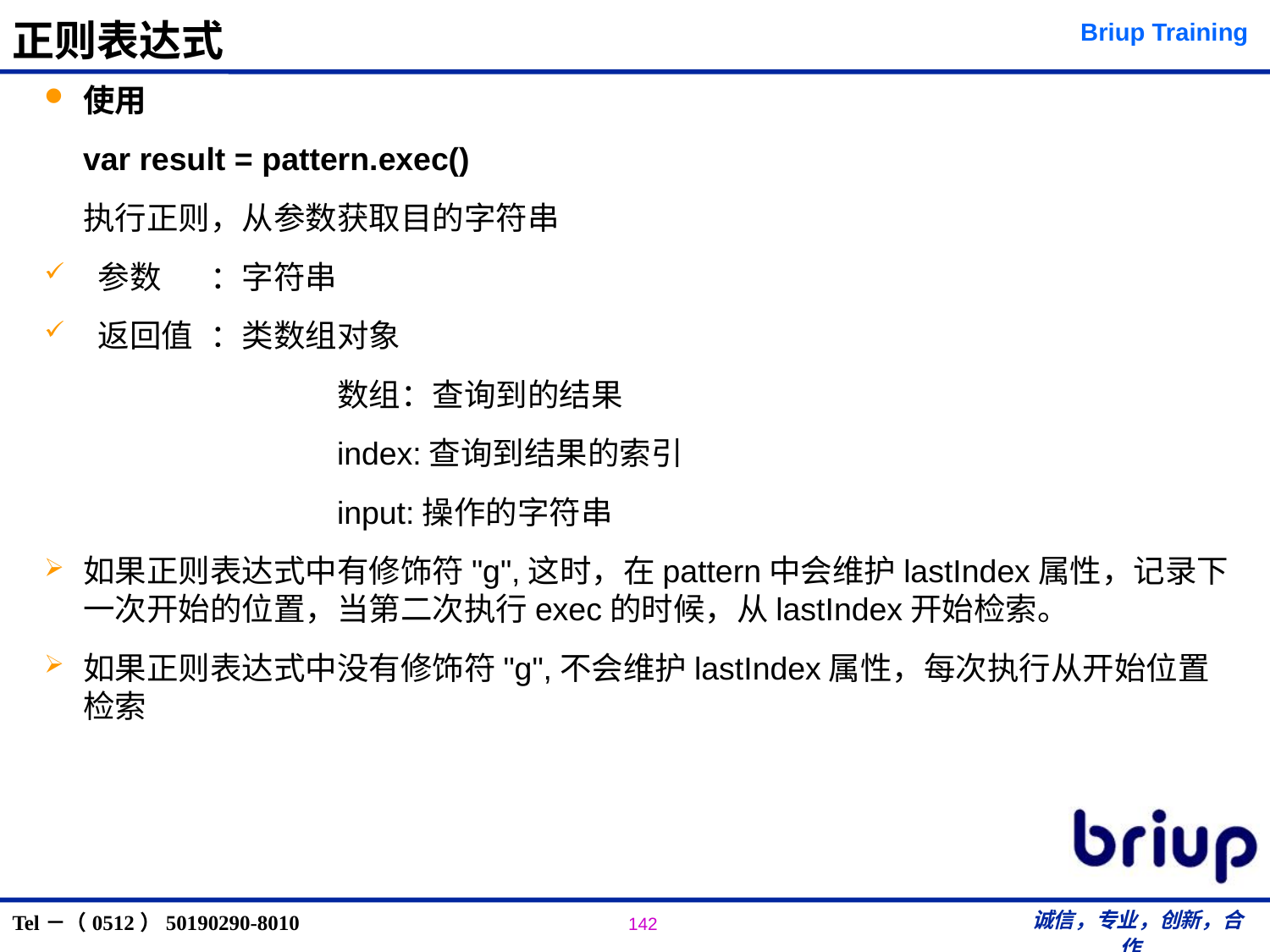

# 正则表达式
使用
	var result = pattern.exec()
	执行正则，从参数获取目的字符串
 参数	：字符串
 返回值	：类数组对象
			数组：查询到的结果
			index:查询到结果的索引
			input:操作的字符串
如果正则表达式中有修饰符"g",这时，在pattern中会维护lastIndex属性，记录下一次开始的位置，当第二次执行exec的时候，从lastIndex开始检索。
如果正则表达式中没有修饰符"g",不会维护lastIndex属性，每次执行从开始位置检索